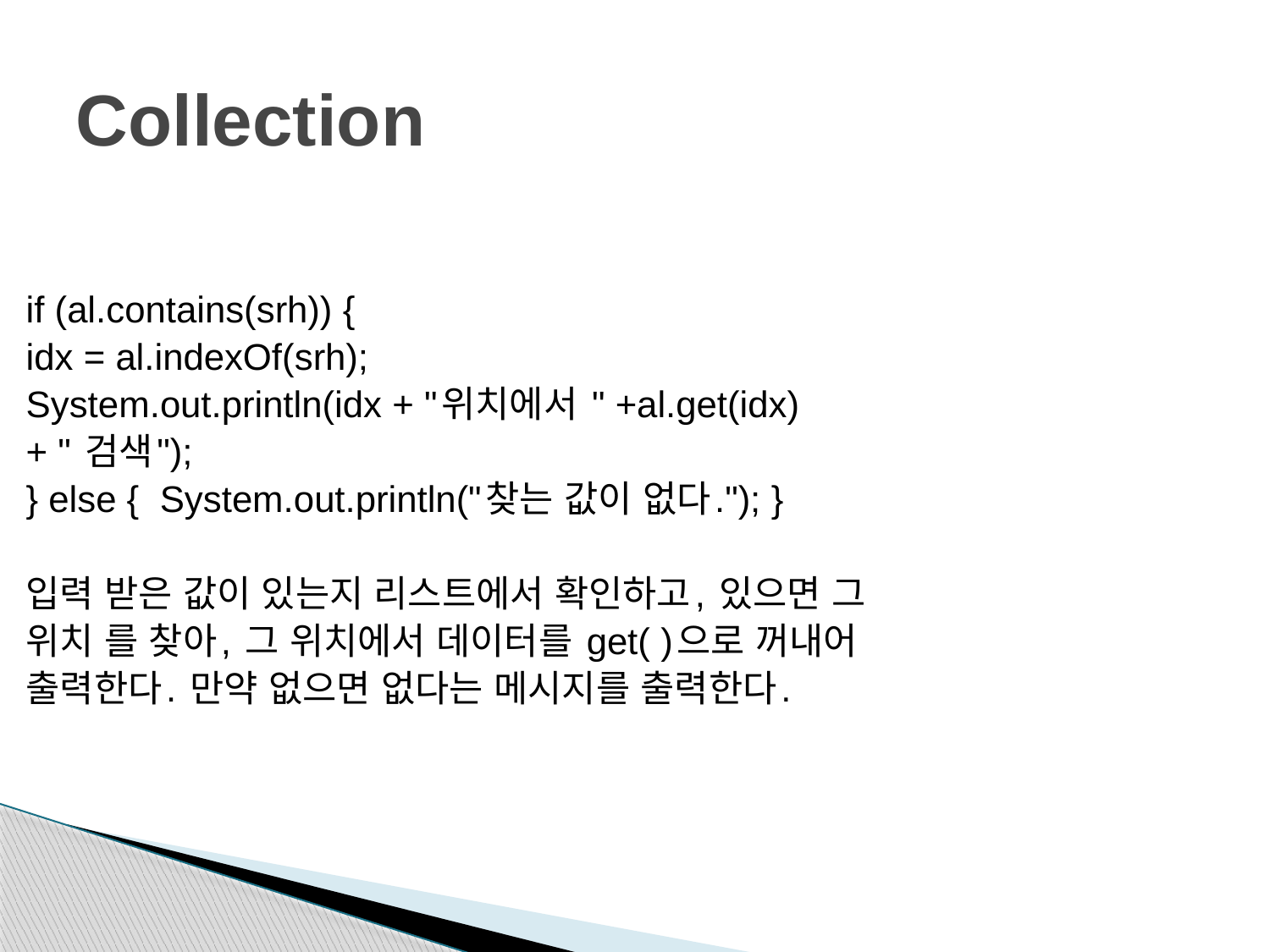

# Collection

if (al.contains(srh)) {
idx = al.indexOf(srh);
System.out.println(idx + "위치에서 " +al.get(idx)
+ " 검색");
} else {  System.out.println("찾는 값이 없다."); }

입력 받은 값이 있는지 리스트에서 확인하고, 있으면 그
위치 를 찾아, 그 위치에서 데이터를 get( )으로 꺼내어
출력한다. 만약 없으면 없다는 메시지를 출력한다.